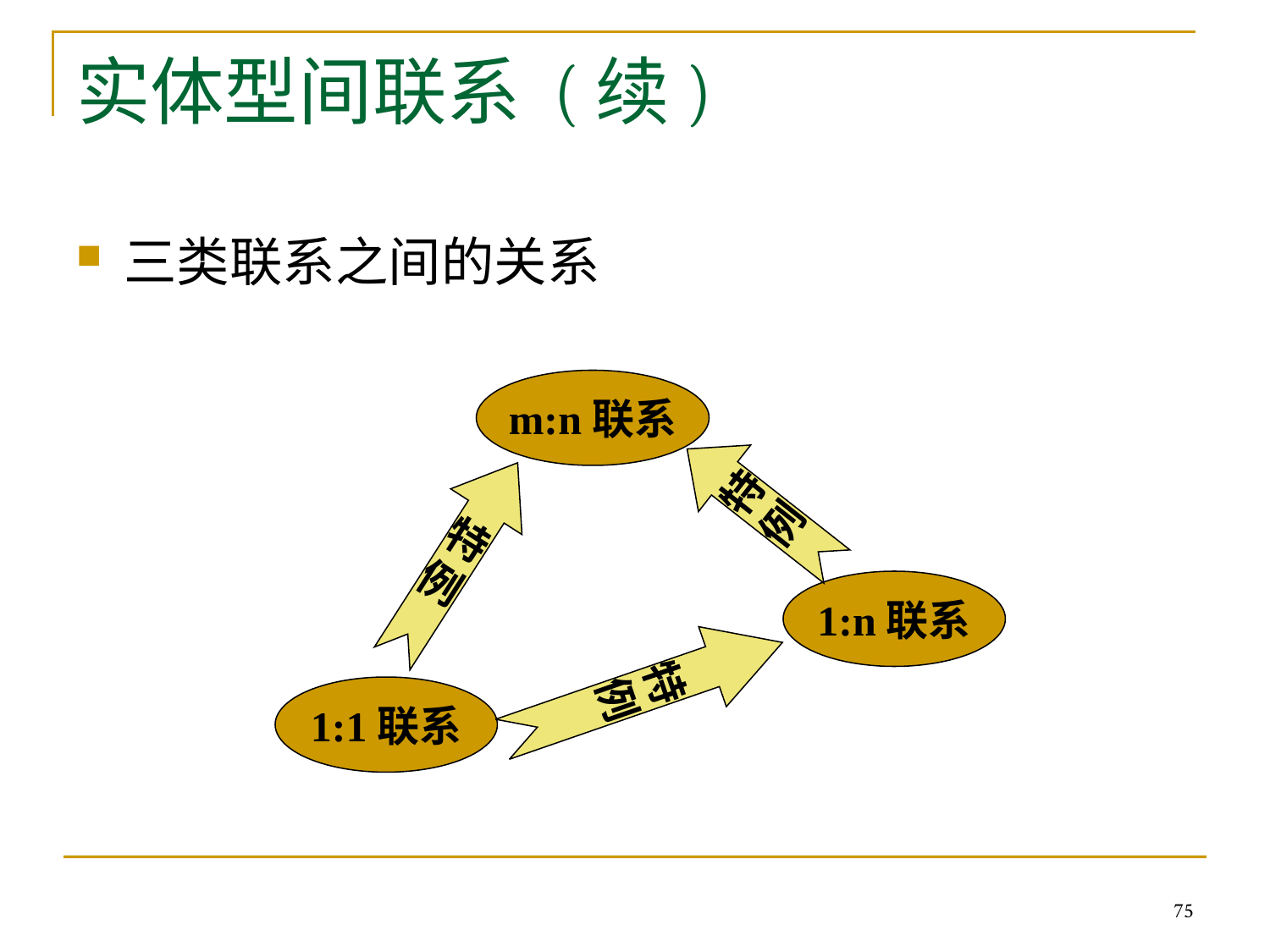

# 实体型间联系 (续)
三类联系之间的关系
m:n联系
特
例
特
例
1:n联系
特
例
1:1联系
75